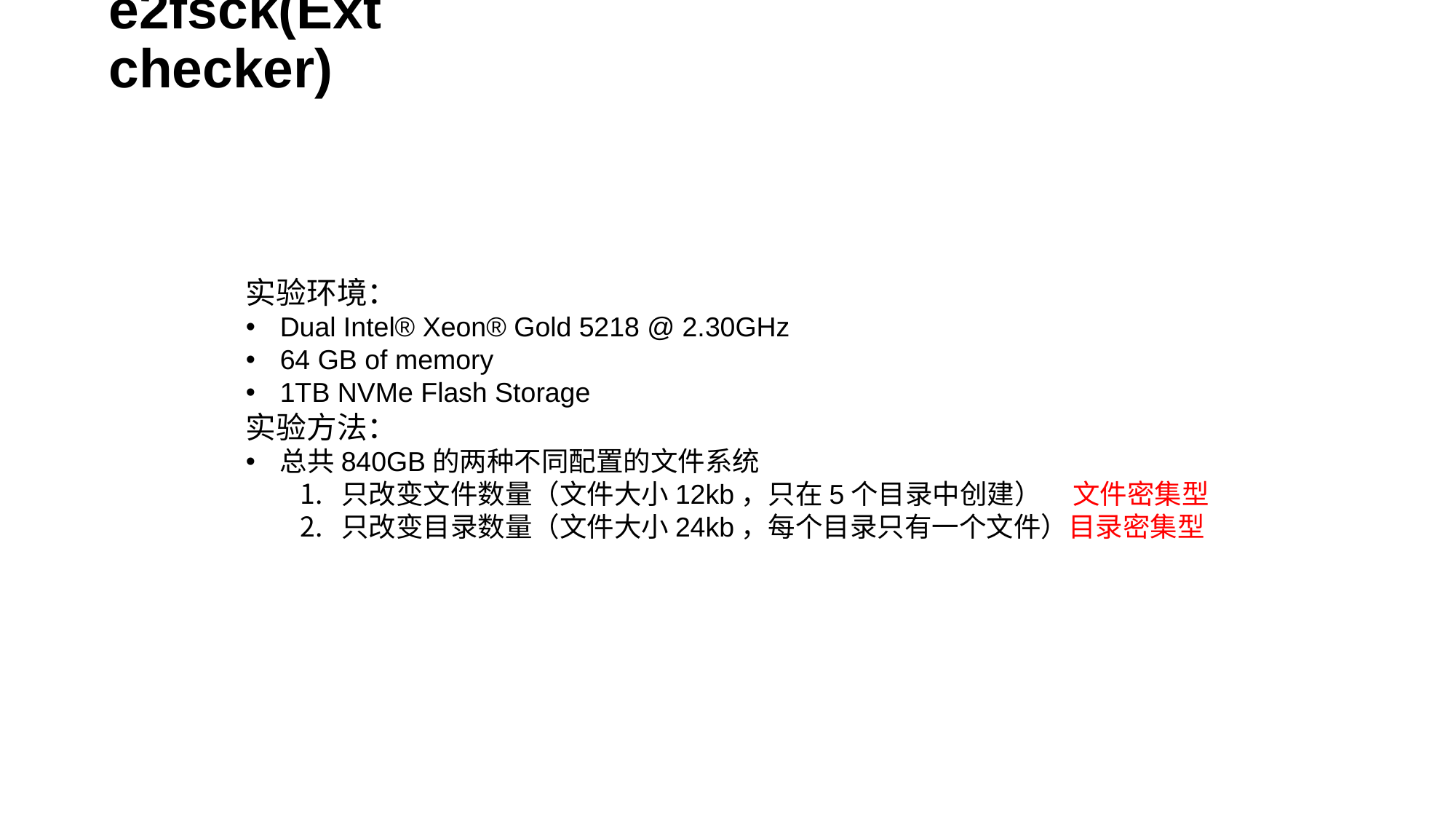

# e2fsck(Ext checker)
实验环境：
Dual Intel® Xeon® Gold 5218 @ 2.30GHz
64 GB of memory
1TB NVMe Flash Storage
实验方法：
总共840GB的两种不同配置的文件系统
只改变文件数量（文件大小12kb，只在5个目录中创建）     文件密集型
只改变目录数量（文件大小24kb，每个目录只有一个文件）目录密集型